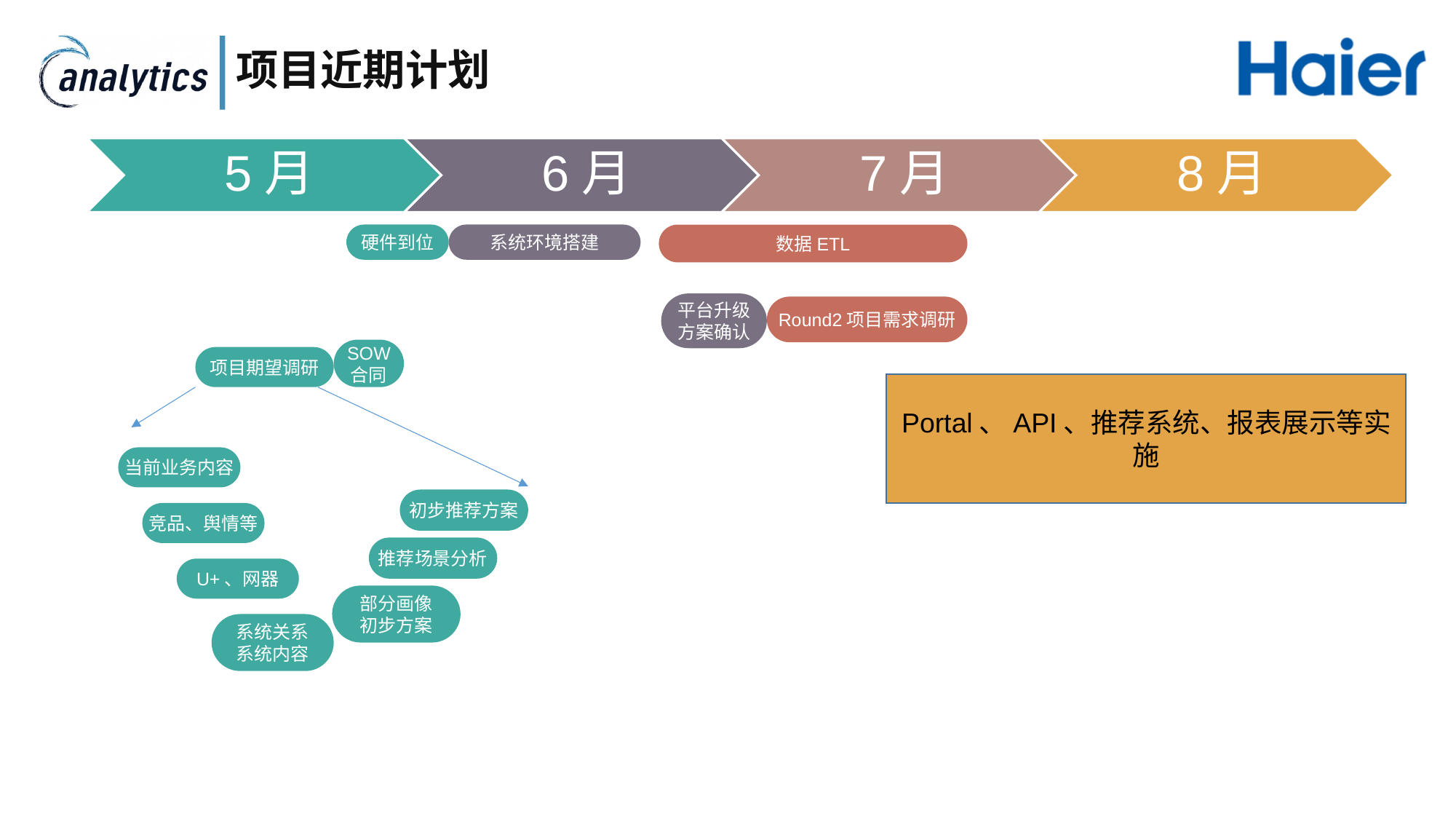

# 项目近期计划
5月
6月
7月
8月
硬件到位
系统环境搭建
数据ETL
平台升级方案确认
Round2项目需求调研
SOW
合同
项目期望调研
Portal、API、推荐系统、报表展示等实施
当前业务内容
初步推荐方案
竞品、舆情等
推荐场景分析
U+、网器
部分画像
初步方案
系统关系
系统内容